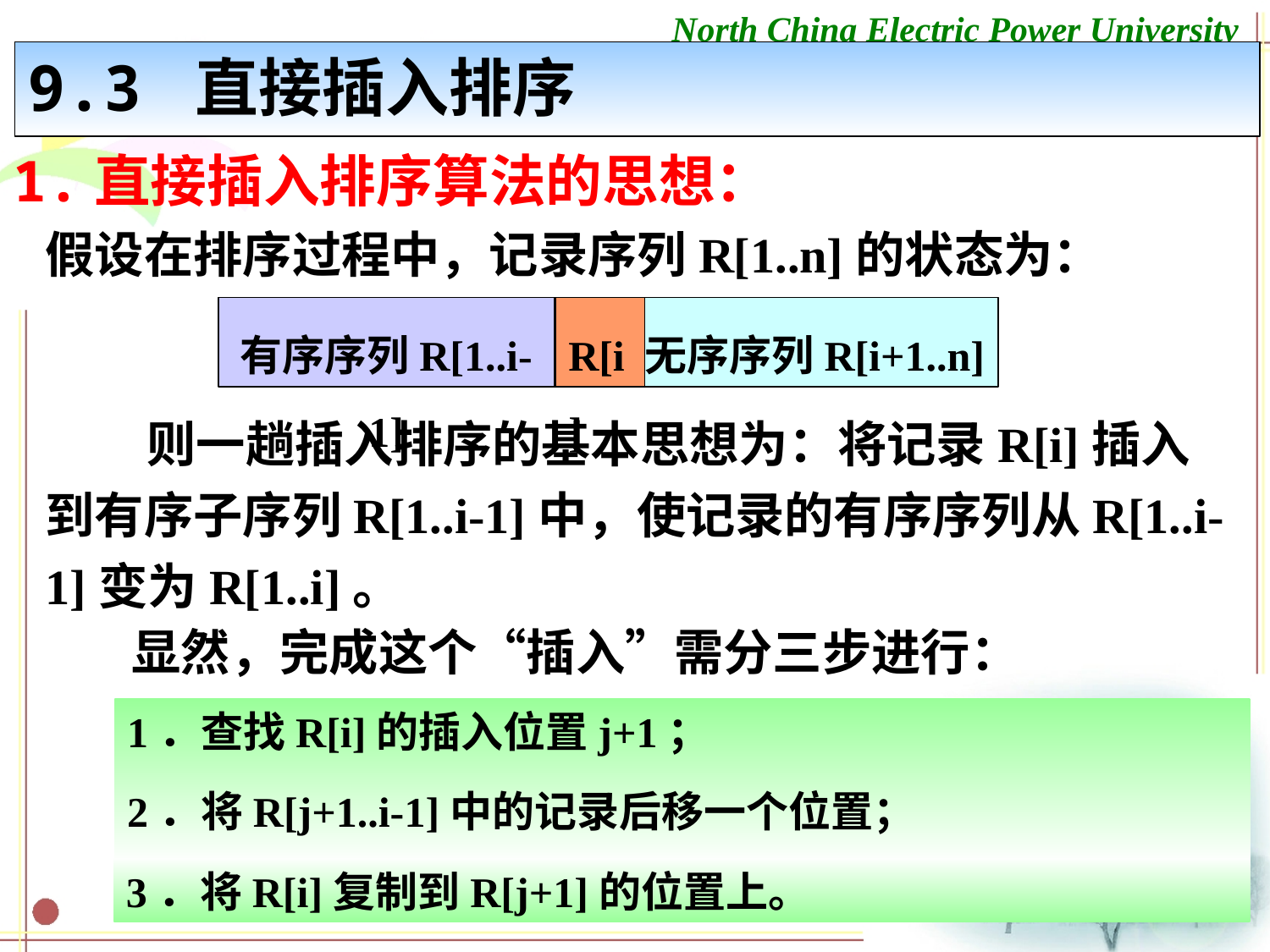

9.3 直接插入排序
1.直接插入排序算法的思想：
假设在排序过程中，记录序列R[1..n]的状态为：

        则一趟插入排序的基本思想为：将记录R[i]插入到有序子序列R[1..i-1]中，使记录的有序序列从R[1..i-1]变为R[1..i]。
R[i]
       无序序列R[i+1..n]
有序序列R[1..i-1]
显然，完成这个“插入”需分三步进行：
1．查找R[i]的插入位置j+1；

2．将R[j+1..i-1]中的记录后移一个位置；
3．将R[i]复制到R[j+1]的位置上。